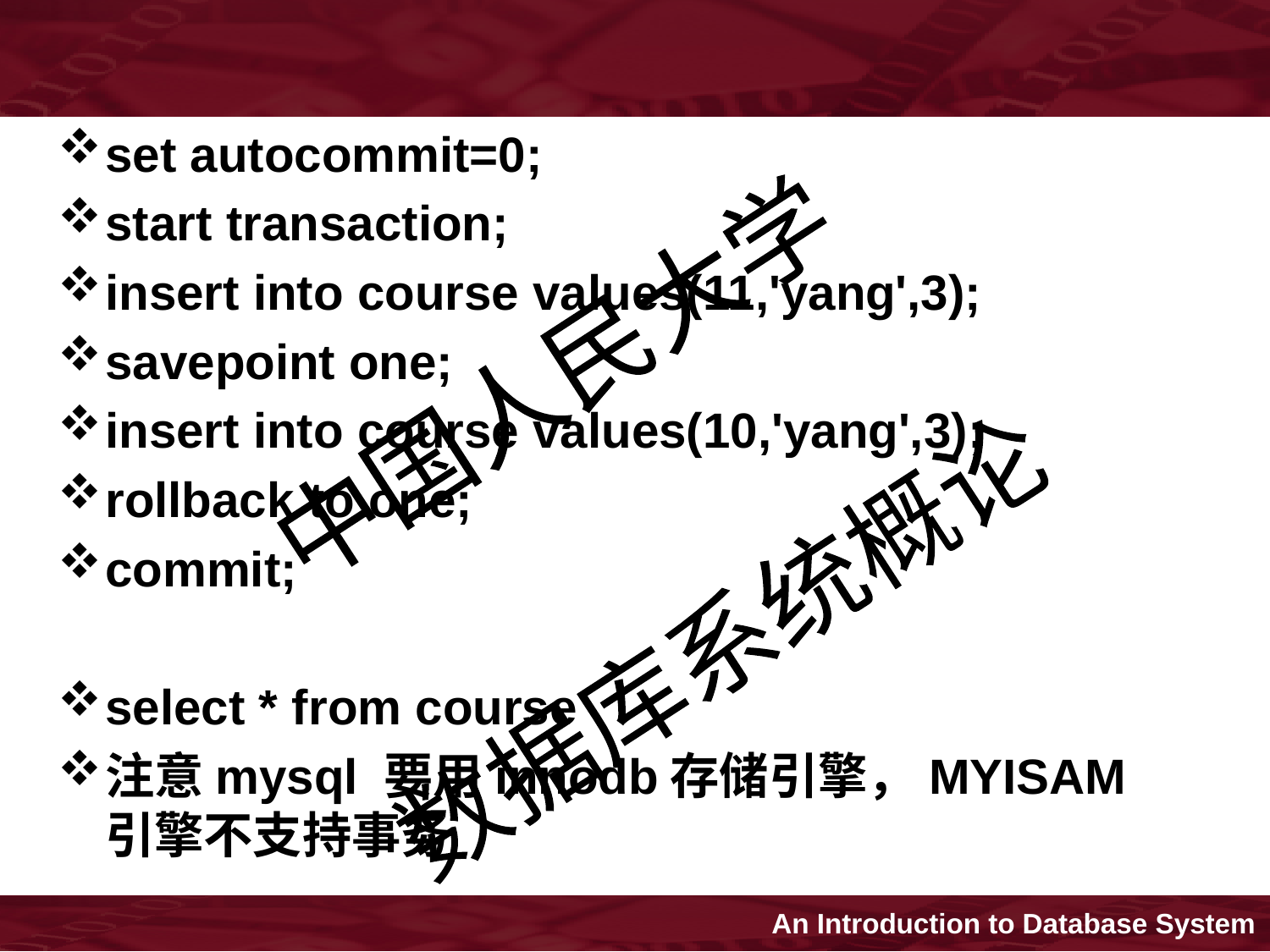

set autocommit=0;
start transaction;
insert into course values(11,'yang',3);
savepoint one;
insert into course values(10,'yang',3);
rollback to one;
commit;

select * from course
注意mysql 要用innodb存储引擎，MYISAM引擎不支持事务